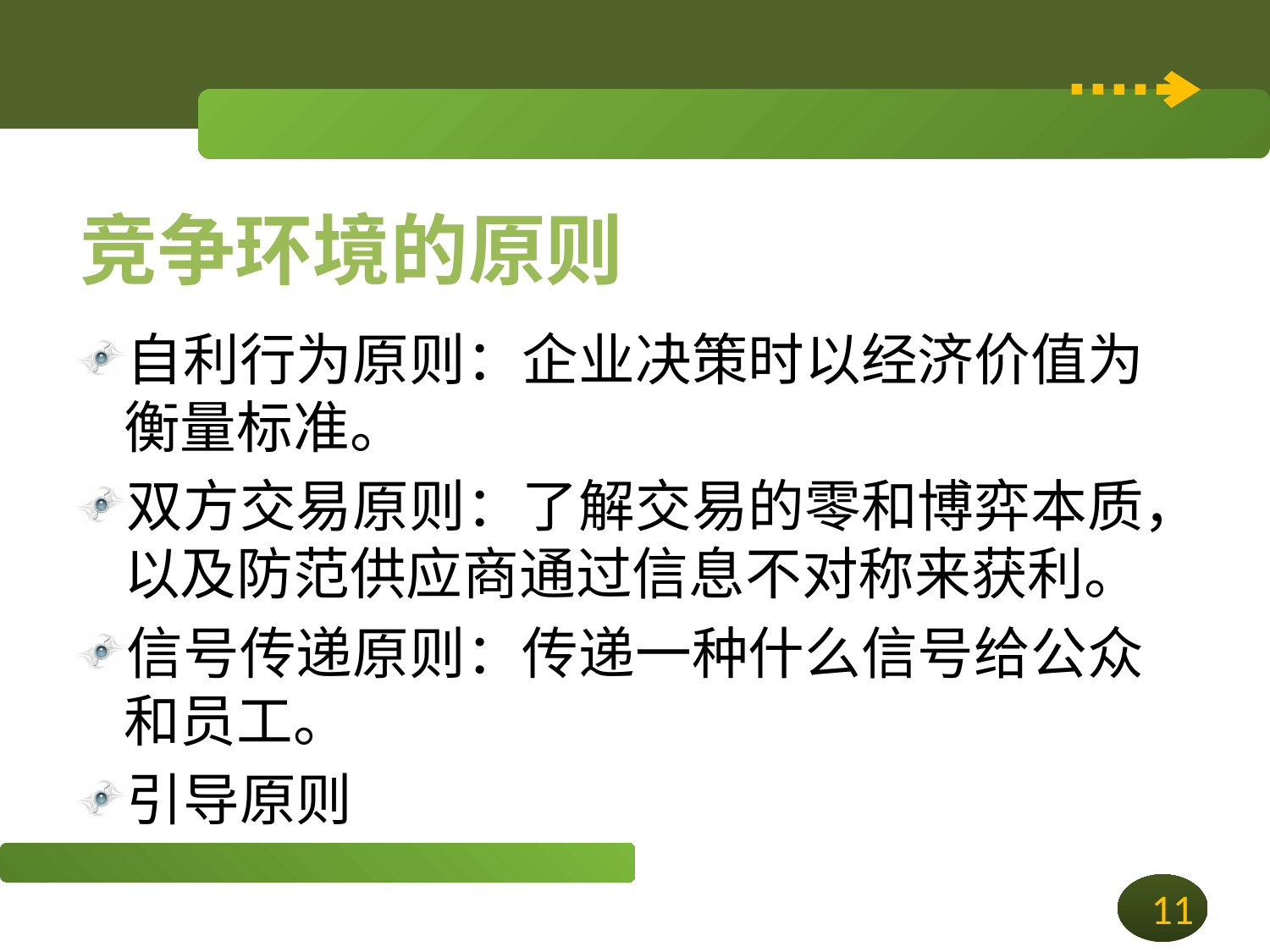

# 竞争环境的原则
自利行为原则：企业决策时以经济价值为衡量标准。
双方交易原则：了解交易的零和博弈本质，以及防范供应商通过信息不对称来获利。
信号传递原则：传递一种什么信号给公众和员工。
引导原则
11